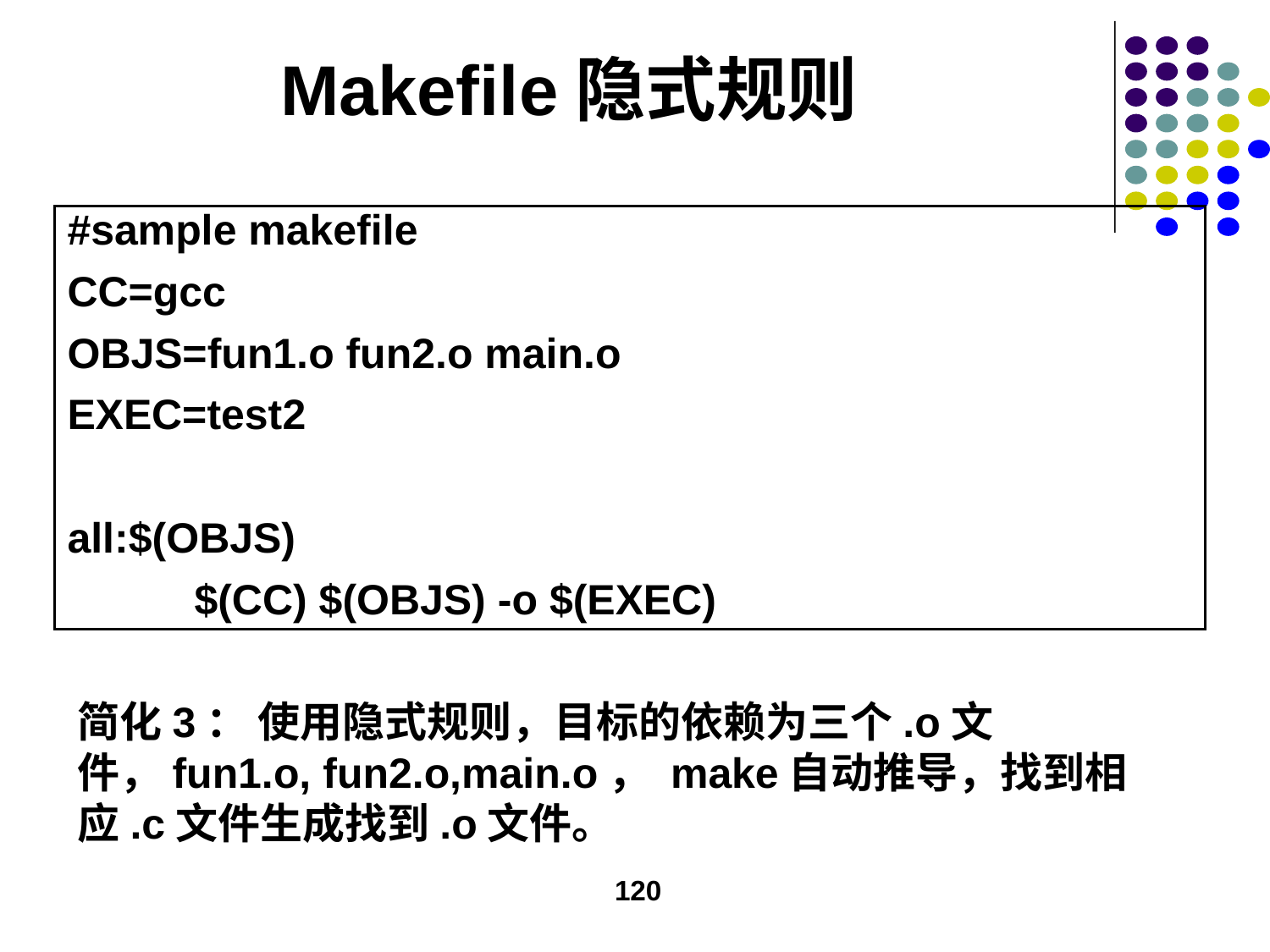

# Makefile隐式规则
#sample makefile
CC=gcc
OBJS=fun1.o fun2.o main.o
EXEC=test2

all:$(OBJS)
	$(CC) $(OBJS) -o $(EXEC)
简化3： 使用隐式规则，目标的依赖为三个.o文件，fun1.o, fun2.o,main.o， make自动推导，找到相应.c文件生成找到.o文件。
120